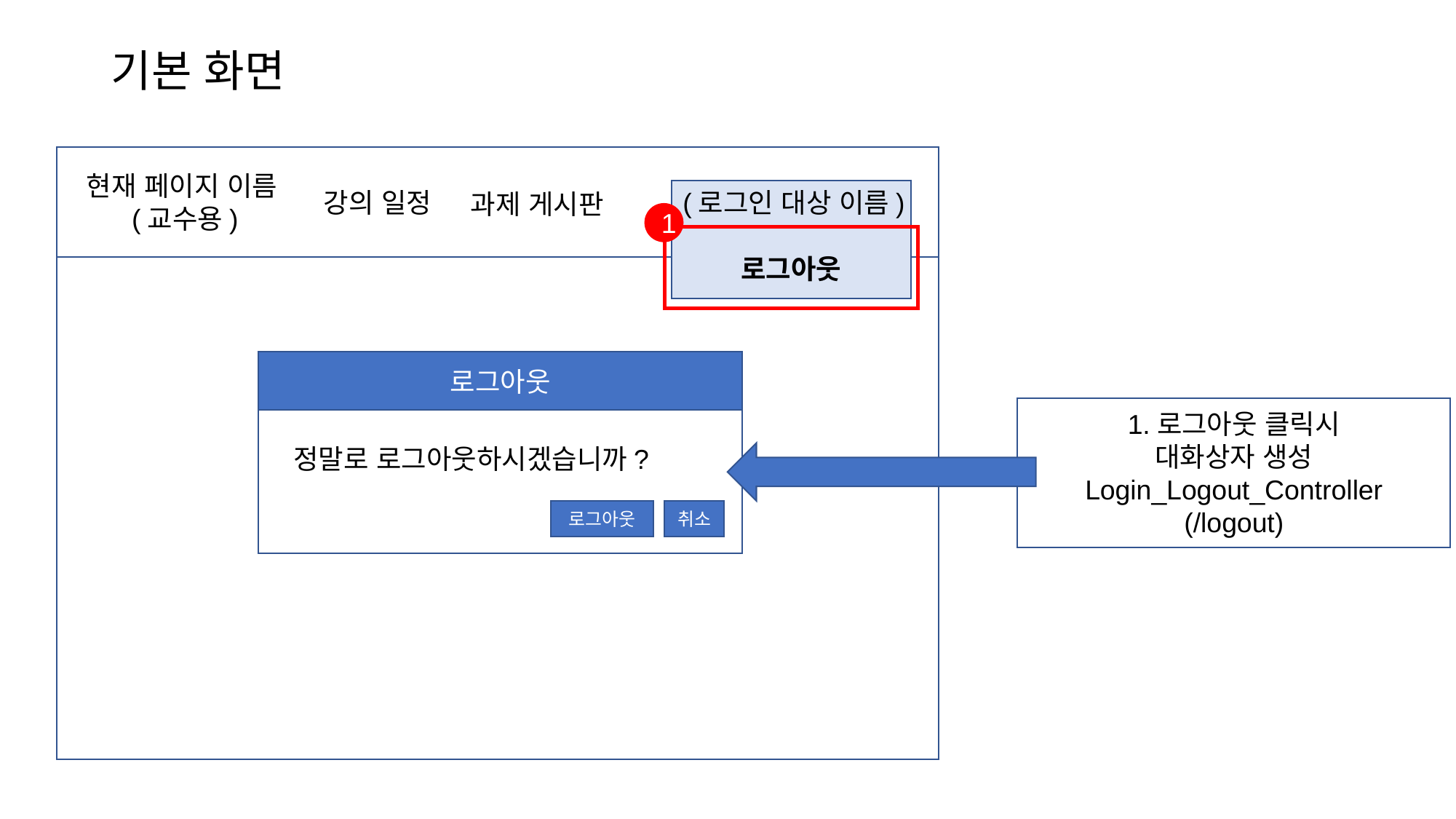

# 기본 화면

현재 페이지 이름(교수용)
강의 일정
(로그인 대상 이름)

로그아웃
과제 게시판
1

로그아웃
1.로그아웃 클릭시
대화상자 생성
Login_Logout_Controller
(/logout)
정말로 로그아웃하시겠습니까?

로그아웃
취소